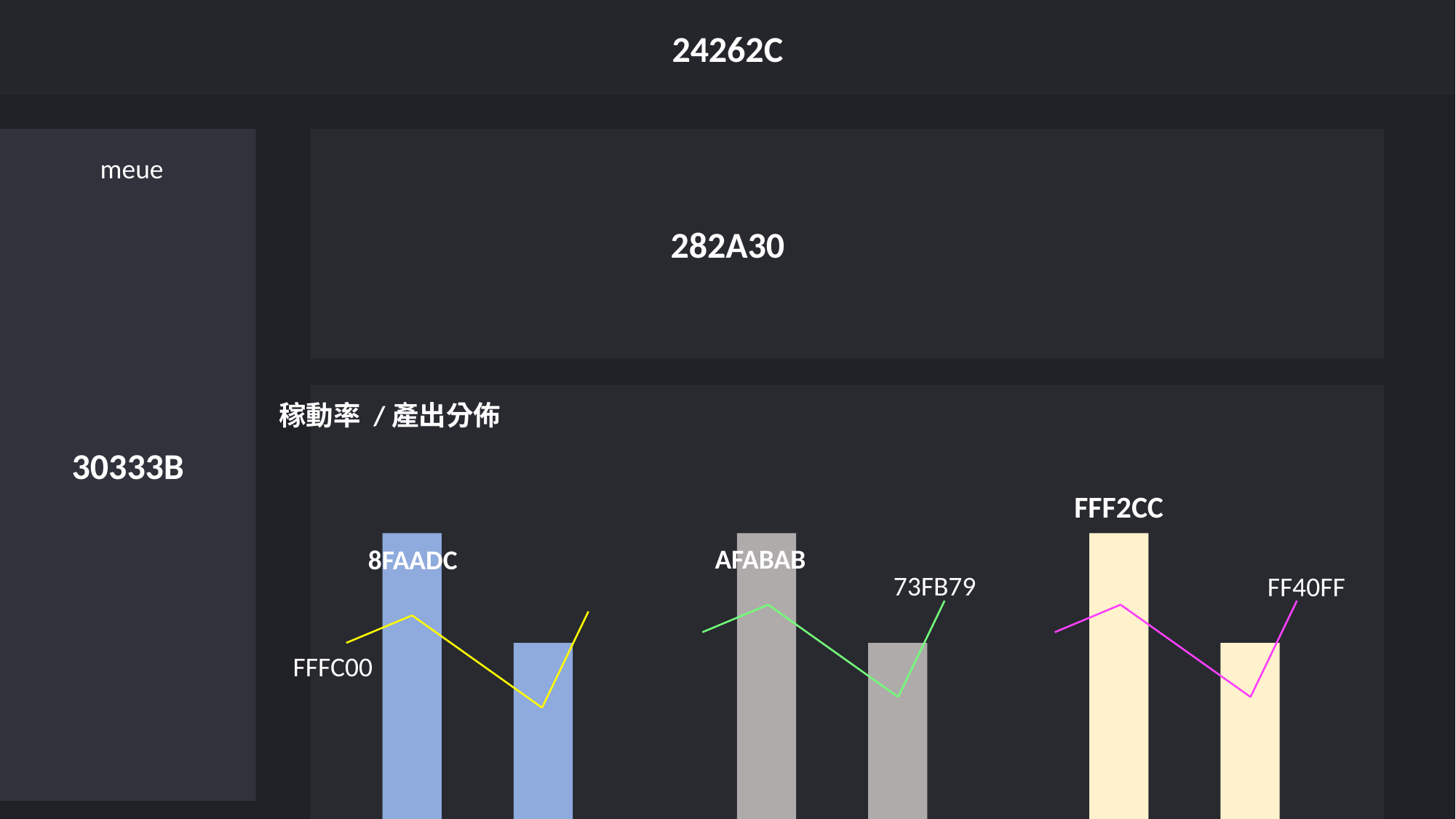

24262C
30333B

meue
282A30

稼動率 /產出分佈
FFF2CC

AFABAB
8FAADC
73FB79
FF40FF

FFFC00
202126